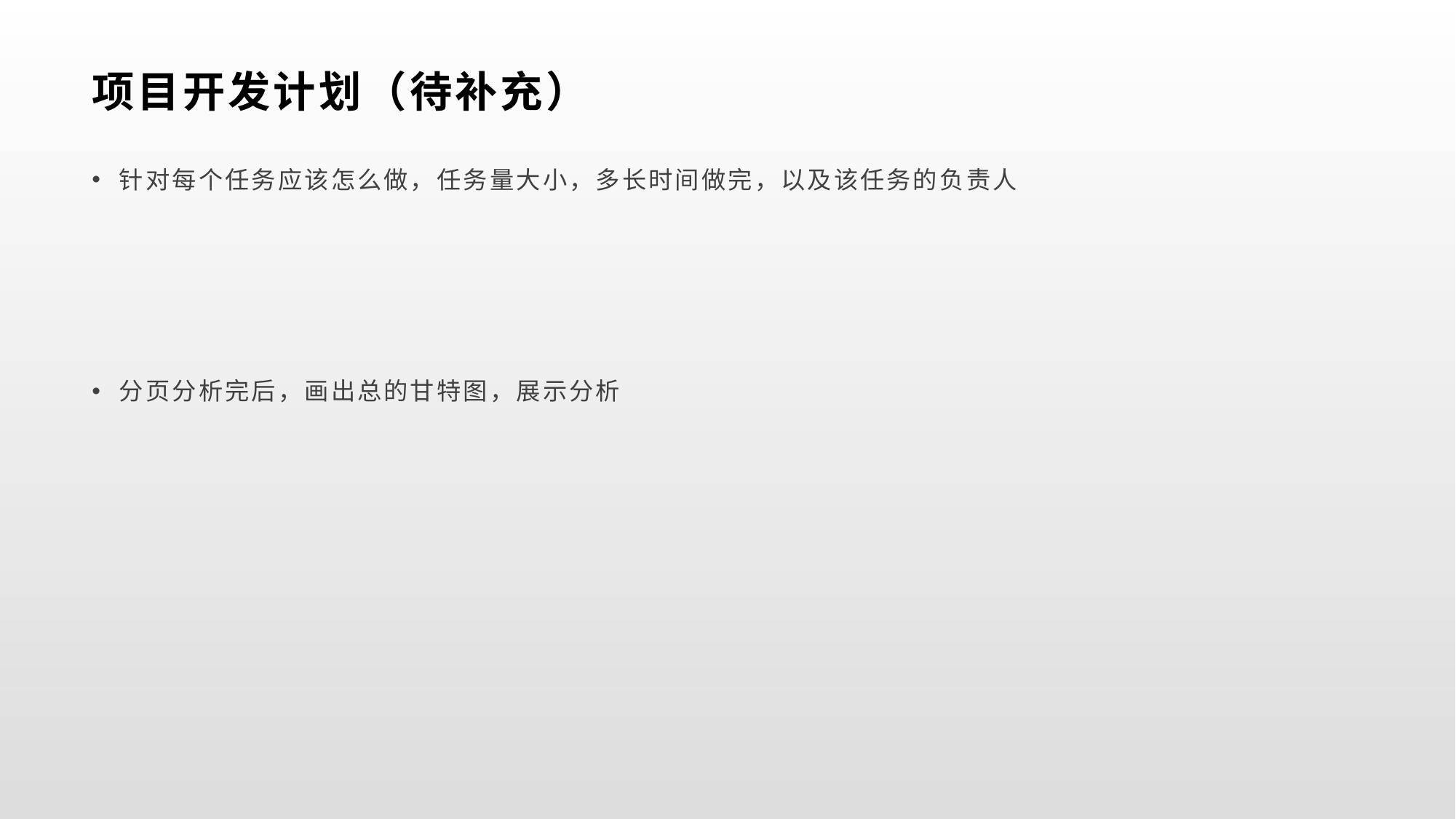

# 项目开发计划（待补充）
针对每个任务应该怎么做，任务量大小，多长时间做完，以及该任务的负责人

分页分析完后，画出总的甘特图，展示分析